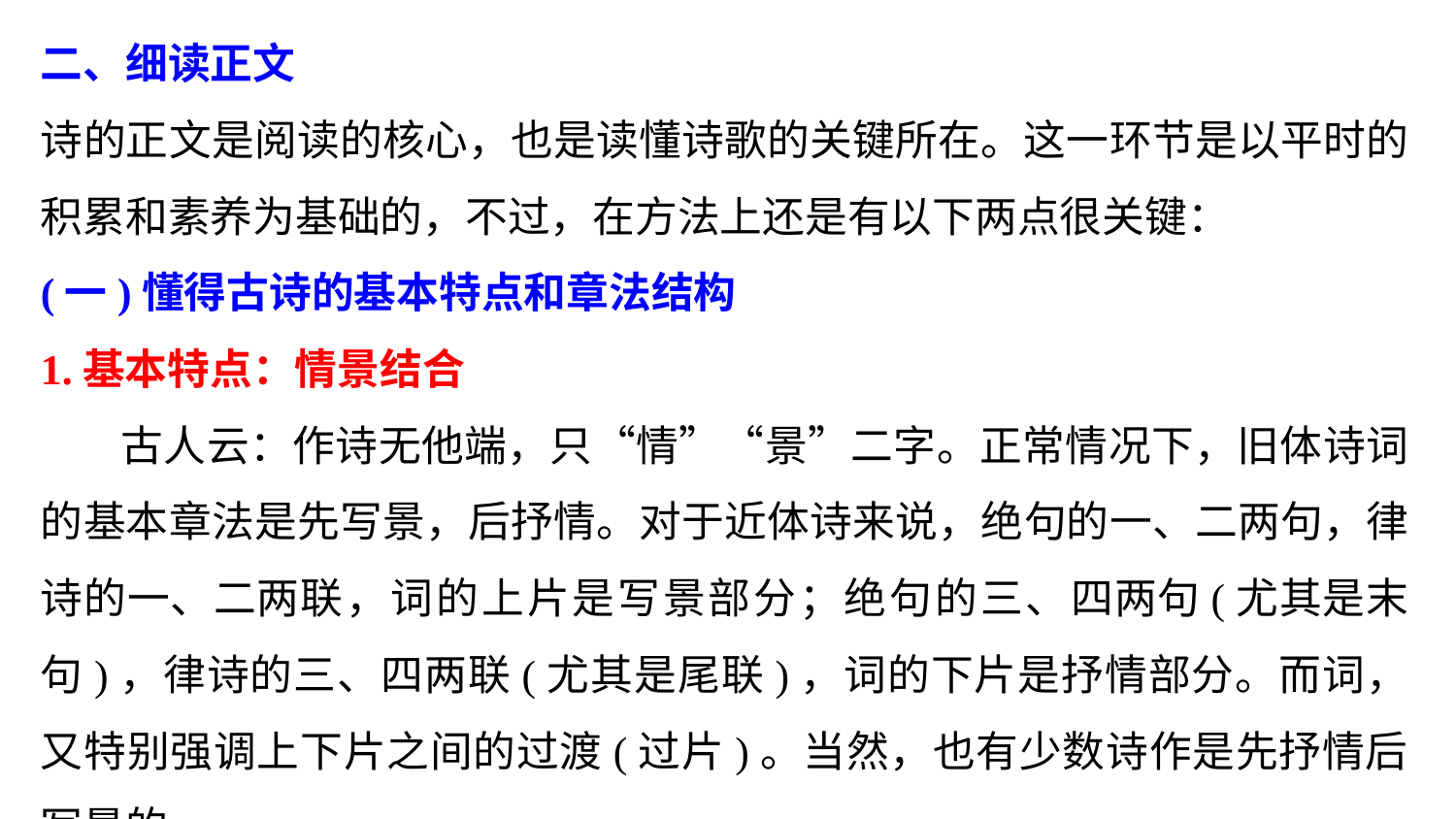

二、细读正文
诗的正文是阅读的核心，也是读懂诗歌的关键所在。这一环节是以平时的积累和素养为基础的，不过，在方法上还是有以下两点很关键：
(一)懂得古诗的基本特点和章法结构
1.基本特点：情景结合
       古人云：作诗无他端，只“情”“景”二字。正常情况下，旧体诗词的基本章法是先写景，后抒情。对于近体诗来说，绝句的一、二两句，律诗的一、二两联，词的上片是写景部分；绝句的三、四两句(尤其是末句)，律诗的三、四两联(尤其是尾联)，词的下片是抒情部分。而词，又特别强调上下片之间的过渡(过片)。当然，也有少数诗作是先抒情后写景的。